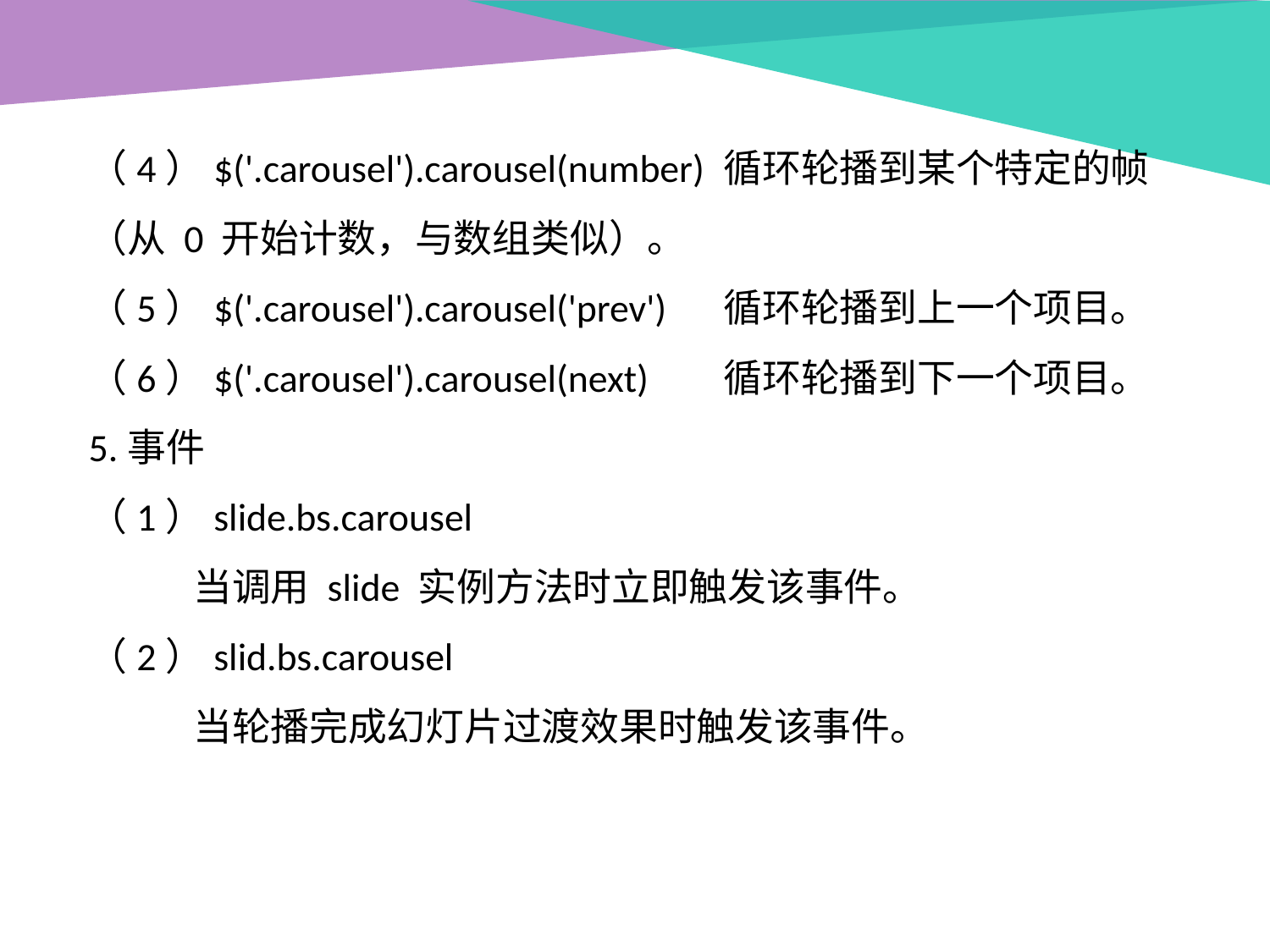

（4）$('.carousel').carousel(number)	循环轮播到某个特定的帧（从 0 开始计数，与数组类似）。
（5）$('.carousel').carousel('prev')	循环轮播到上一个项目。
（6）$('.carousel').carousel(next)	循环轮播到下一个项目。
5.事件
（1）slide.bs.carousel
           当调用 slide 实例方法时立即触发该事件。
（2）slid.bs.carousel
           当轮播完成幻灯片过渡效果时触发该事件。